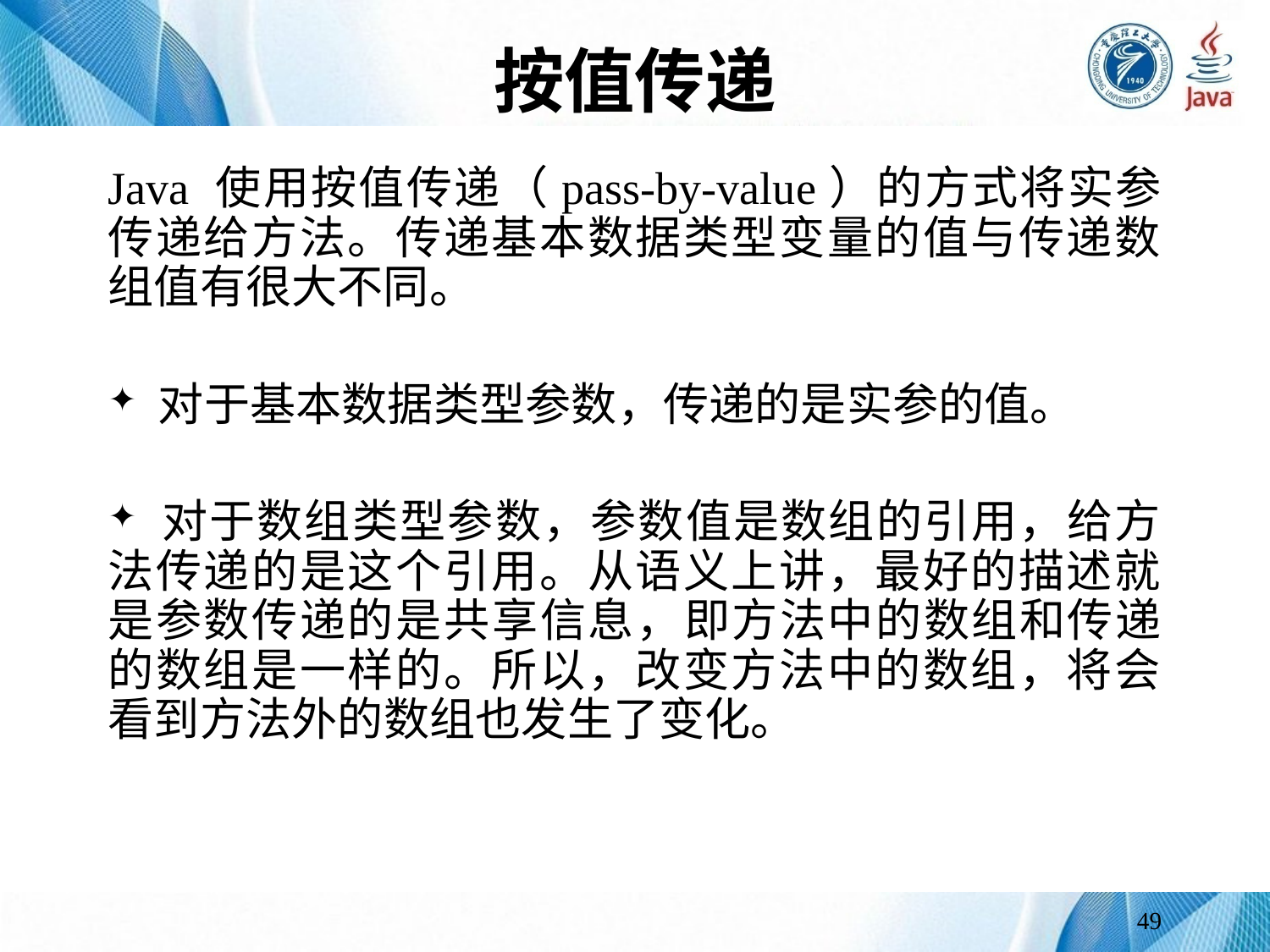

# 按值传递
Java 使用按值传递（pass-by-value）的方式将实参传递给方法。传递基本数据类型变量的值与传递数组值有很大不同。

 对于基本数据类型参数，传递的是实参的值。

 对于数组类型参数，参数值是数组的引用，给方法传递的是这个引用。从语义上讲，最好的描述就是参数传递的是共享信息，即方法中的数组和传递的数组是一样的。所以，改变方法中的数组，将会看到方法外的数组也发生了变化。
49